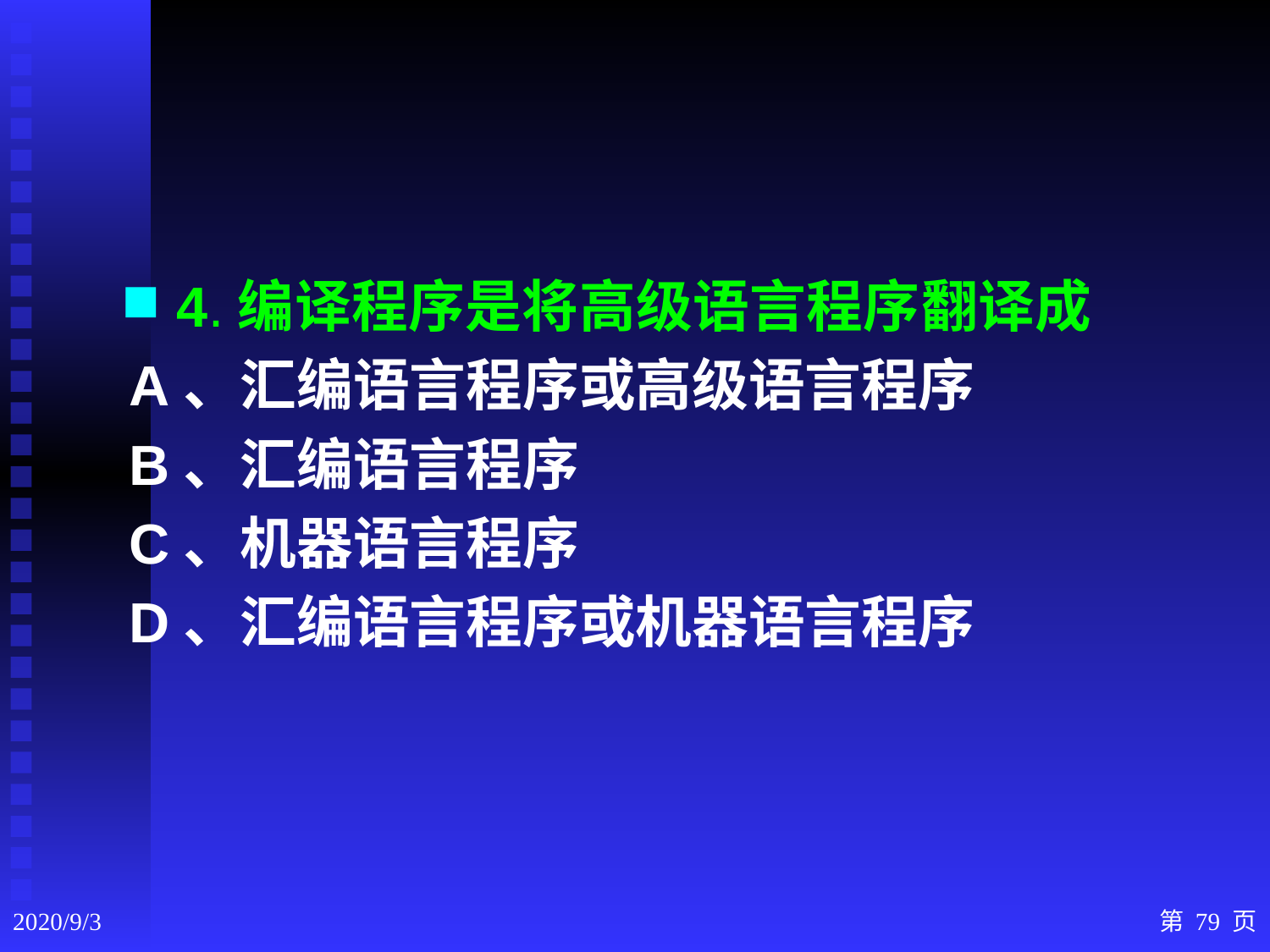

4.编译程序是将高级语言程序翻译成
A、汇编语言程序或高级语言程序
B、汇编语言程序
C、机器语言程序
D、汇编语言程序或机器语言程序

2020/9/3
第 79 页